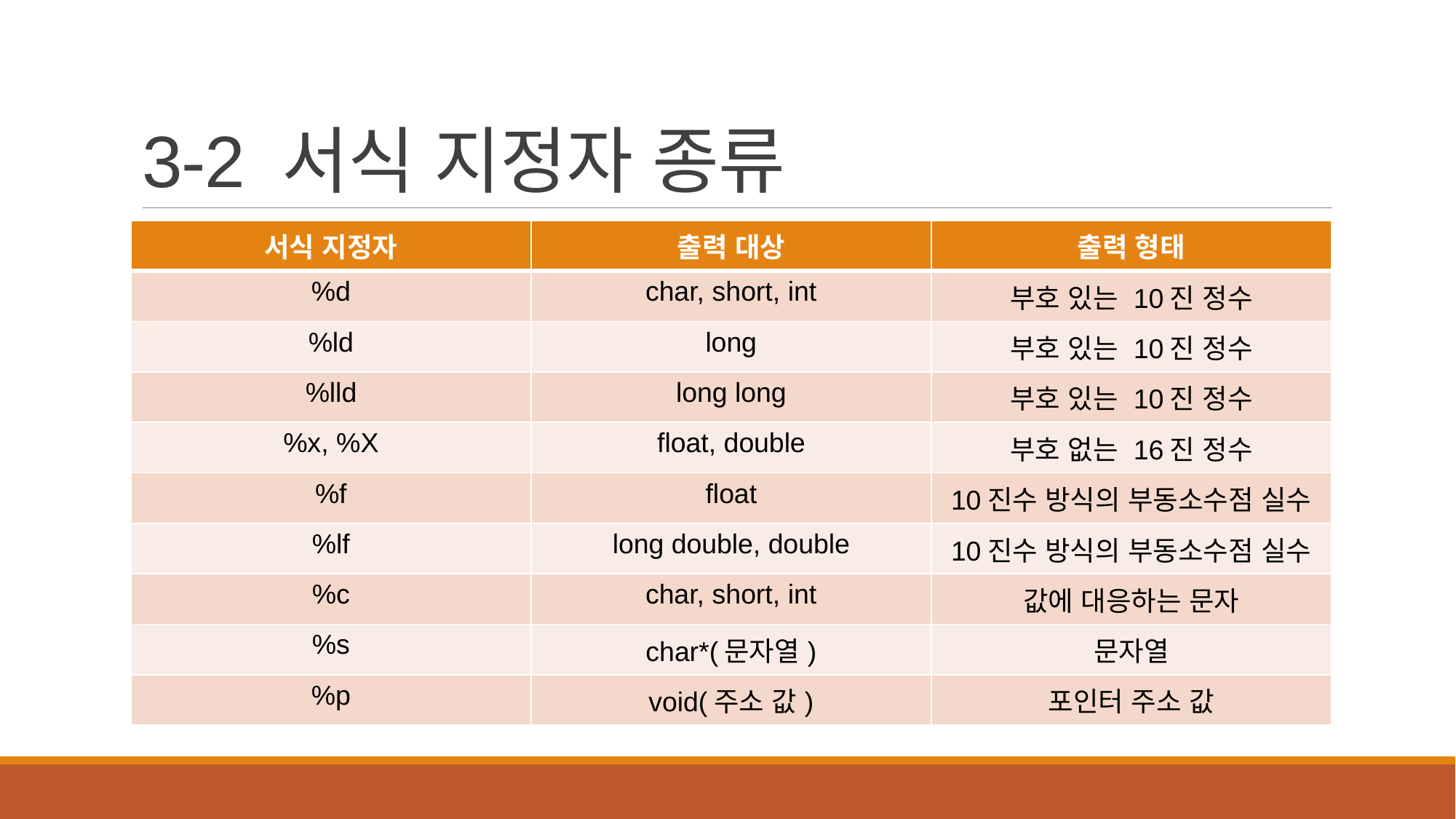

# 3-2 서식 지정자 종류
| 서식 지정자 | 출력 대상 | 출력 형태 |
| --- | --- | --- |
| %d | char, short, int | 부호 있는 10진 정수 |
| %ld | long | 부호 있는 10진 정수 |
| %lld | long long | 부호 있는 10진 정수 |
| %x, %X | float, double | 부호 없는 16진 정수 |
| %f | float | 10진수 방식의 부동소수점 실수 |
| %lf | long double, double | 10진수 방식의 부동소수점 실수 |
| %c | char, short, int | 값에 대응하는 문자 |
| %s | char\*(문자열) | 문자열 |
| %p | void(주소 값) | 포인터 주소 값 |